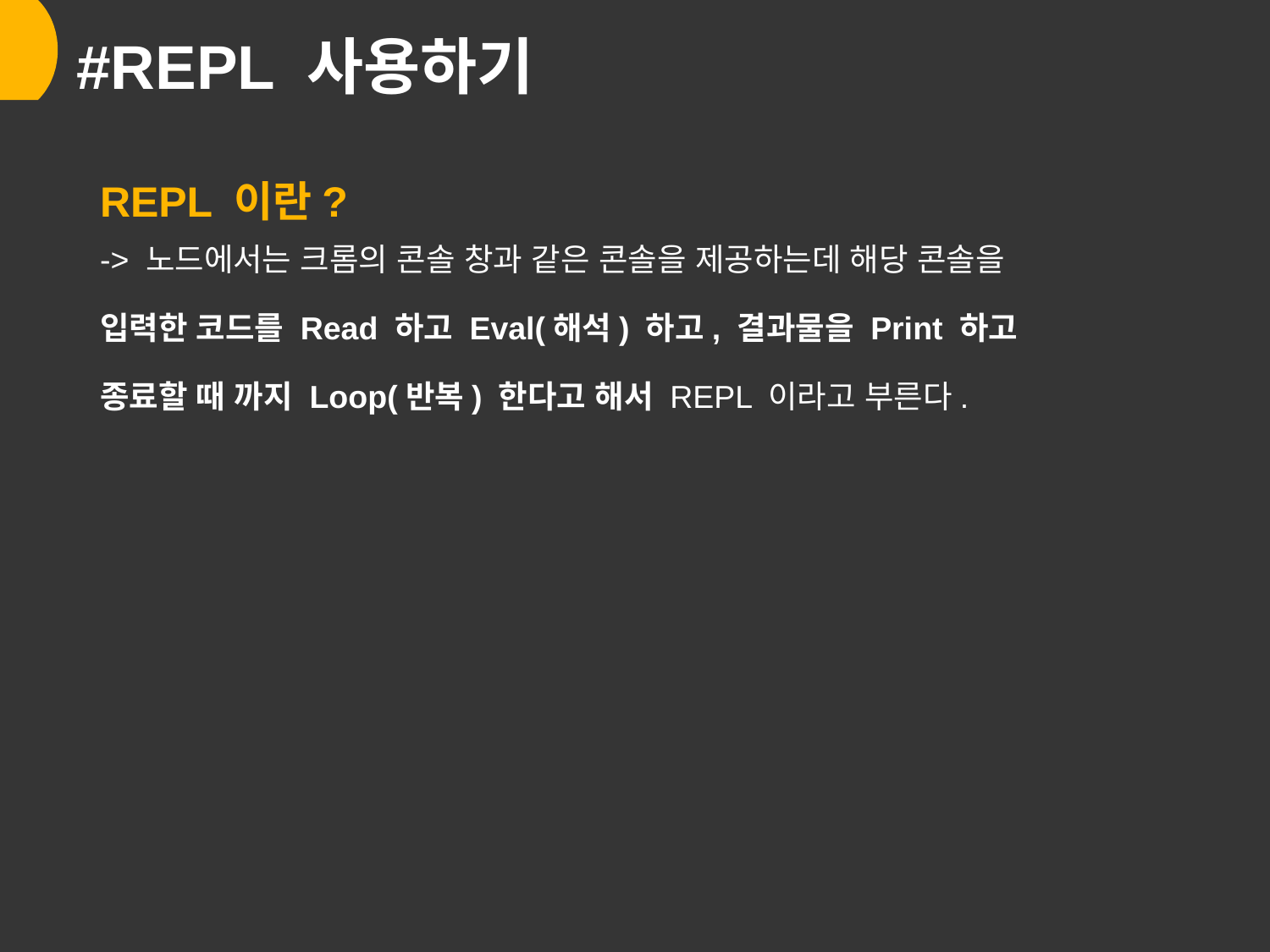

# #REPL 사용하기
REPL 이란?
-> 노드에서는 크롬의 콘솔 창과 같은 콘솔을 제공하는데 해당 콘솔을
입력한 코드를 Read 하고 Eval(해석) 하고, 결과물을 Print 하고
종료할 때 까지 Loop(반복) 한다고 해서 REPL 이라고 부른다.